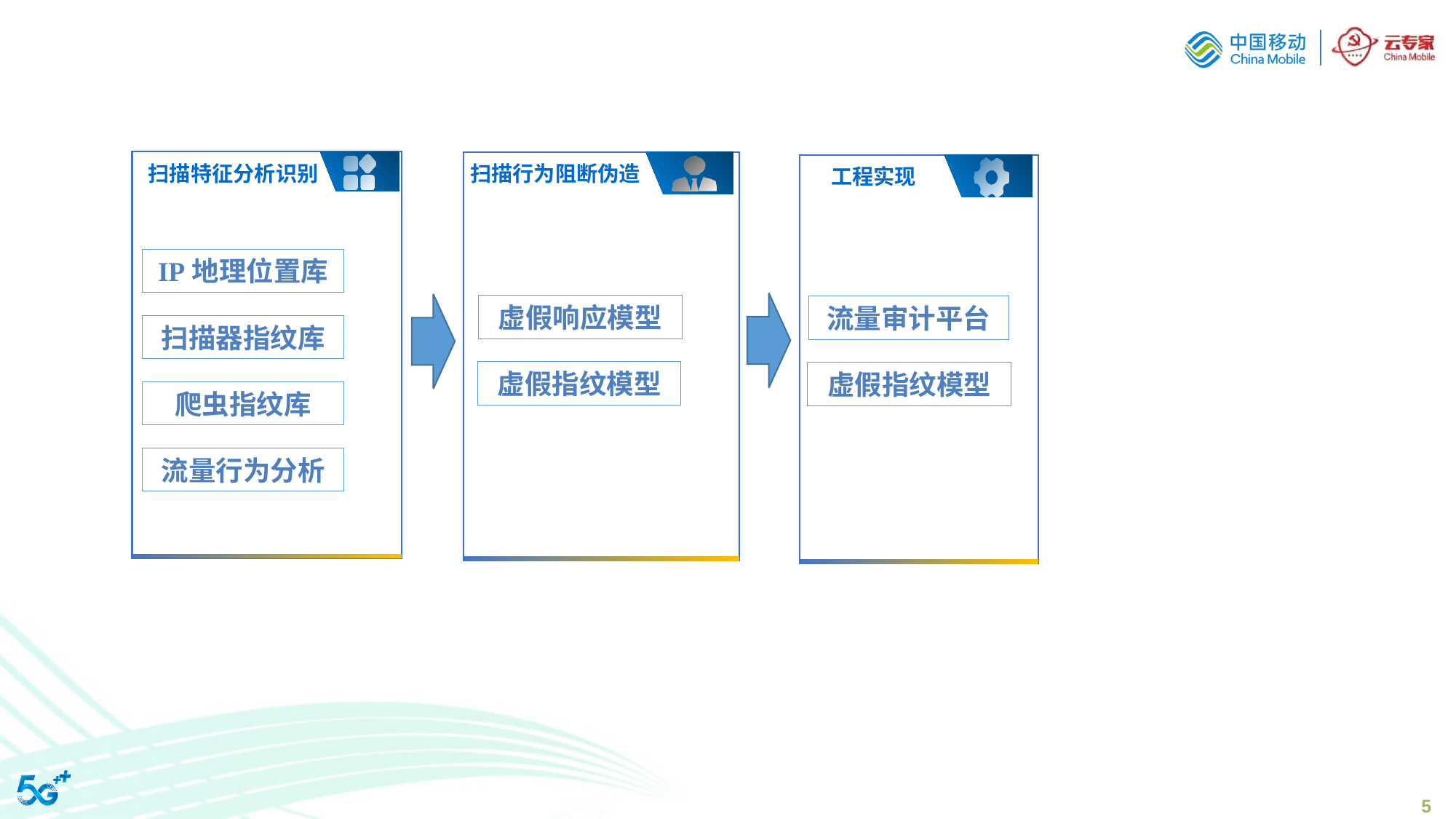

扫描特征分析识别
扫描行为阻断伪造

工程实现

IP地理位置库

虚假响应模型
流量审计平台
扫描器指纹库
虚假指纹模型
虚假指纹模型
爬虫指纹库
流量行为分析